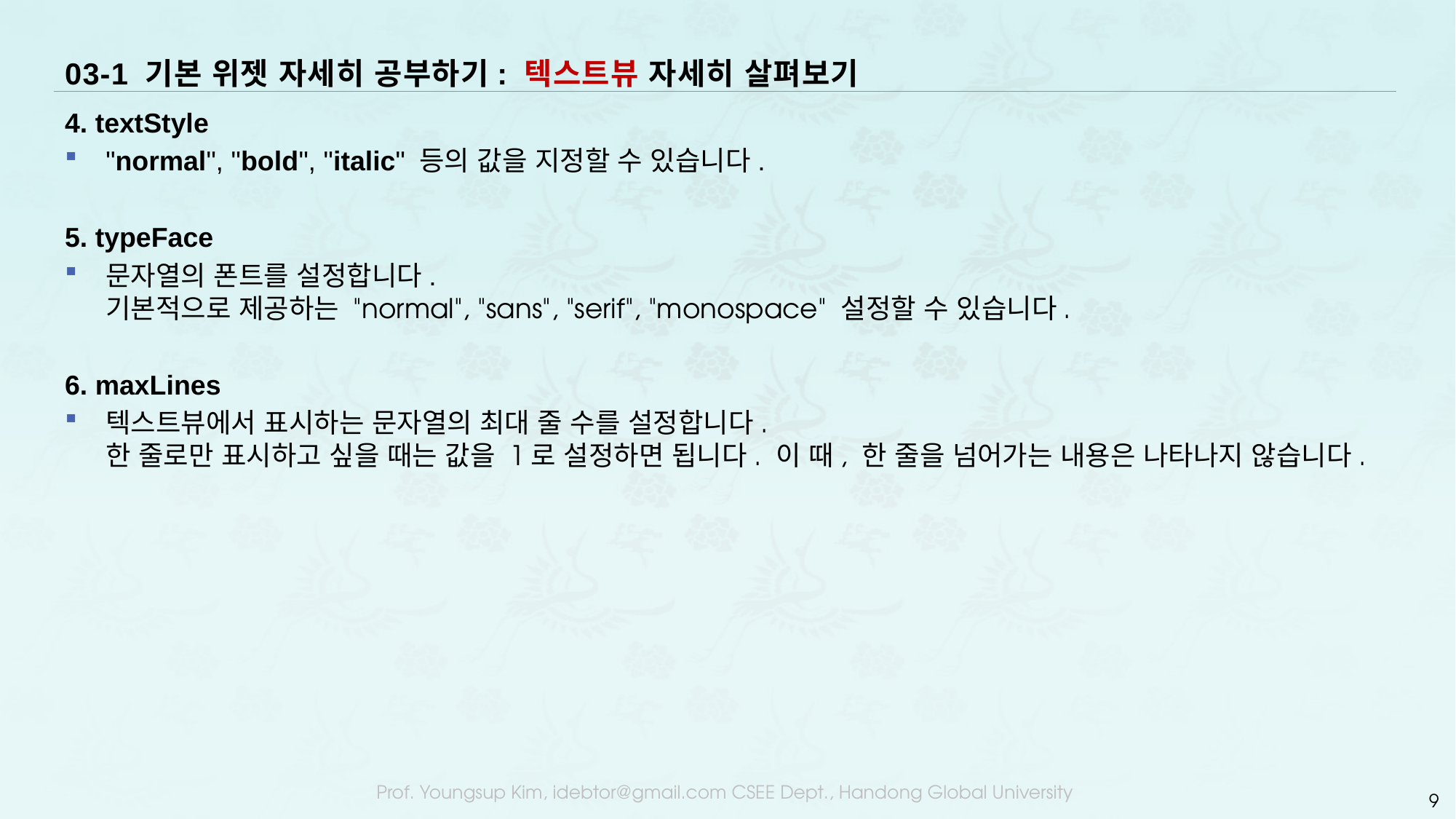

# 03-1 기본 위젯 자세히 공부하기: 텍스트뷰 자세히 살펴보기
4. textStyle
"normal", "bold", "italic" 등의 값을 지정할 수 있습니다.

5. typeFace
문자열의 폰트를 설정합니다.
기본적으로 제공하는 "normal", "sans", "serif", "monospace" 설정할 수 있습니다.

6. maxLines
텍스트뷰에서 표시하는 문자열의 최대 줄 수를 설정합니다.
한 줄로만 표시하고 싶을 때는 값을 1로 설정하면 됩니다. 이 때, 한 줄을 넘어가는 내용은 나타나지 않습니다.

9